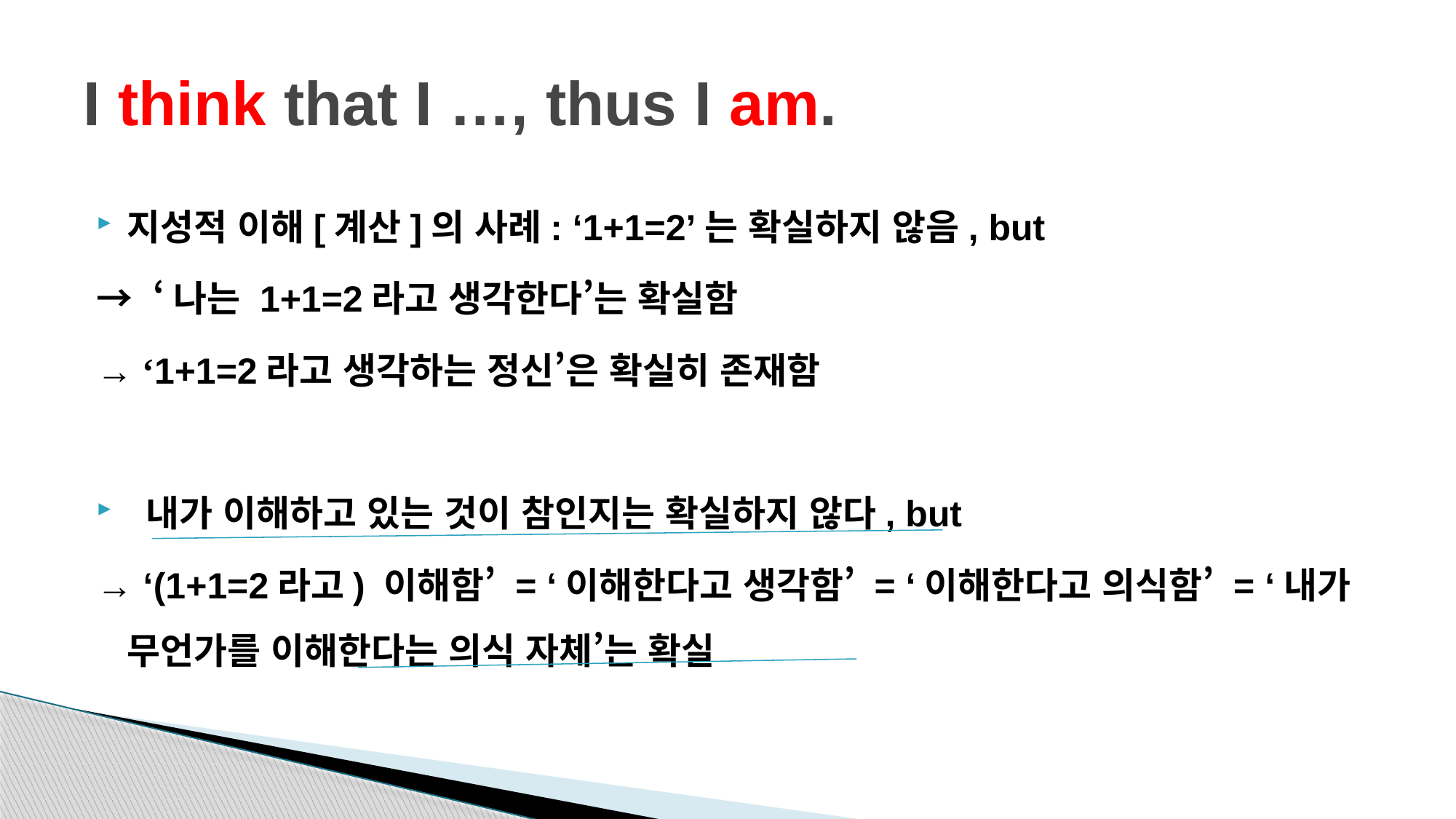

# I think that I …, thus I am.
지성적 이해[계산]의 사례: ‘1+1=2’는 확실하지 않음, but
→  ‘나는 1+1=2라고 생각한다’는 확실함
→ ‘1+1=2라고 생각하는 정신’은 확실히 존재함

 내가 이해하고 있는 것이 참인지는 확실하지 않다, but
→ ‘(1+1=2라고) 이해함’ = ‘이해한다고 생각함’ = ‘이해한다고 의식함’ = ‘내가 무언가를 이해한다는 의식 자체’는 확실